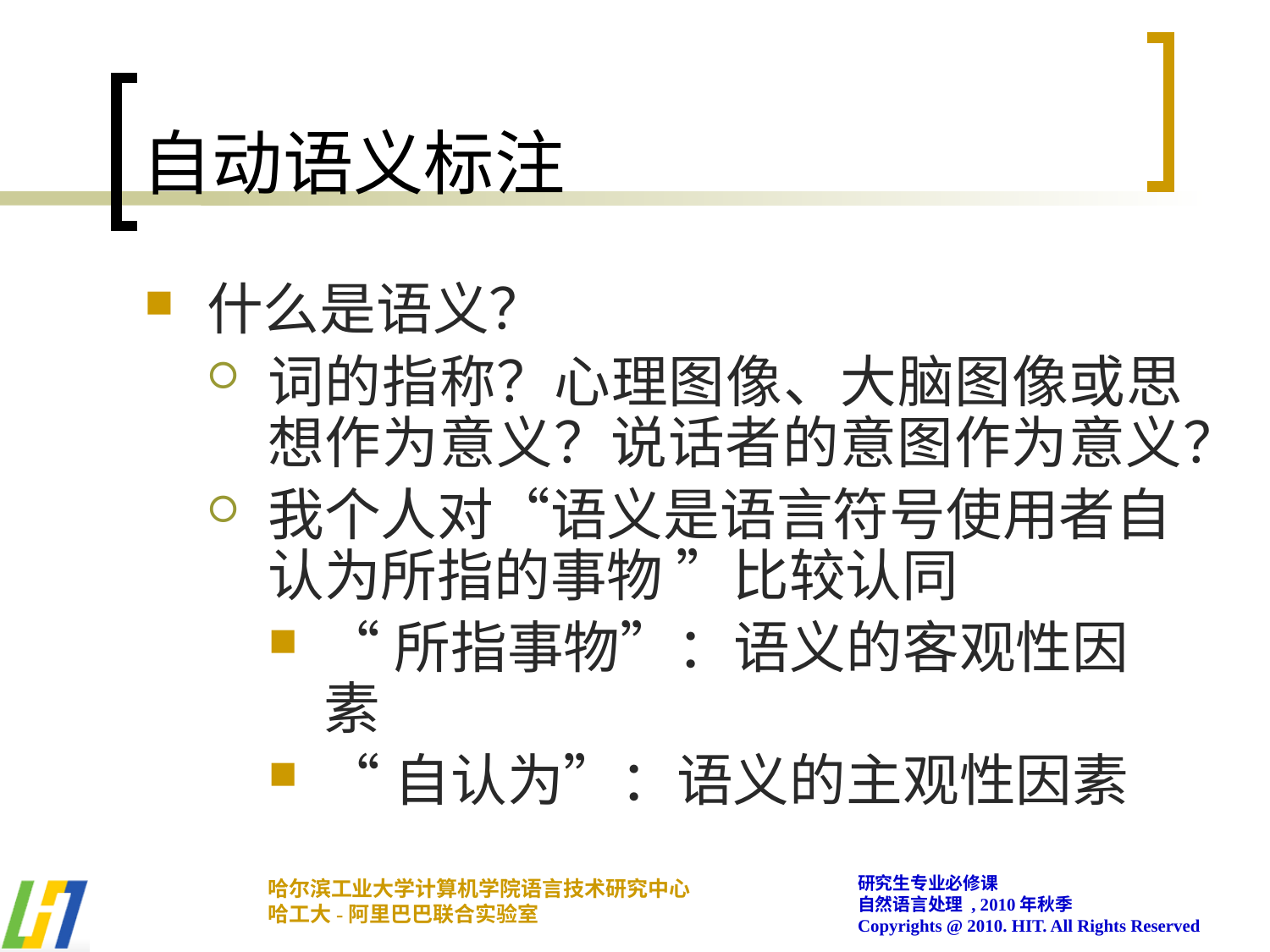

# 自动语义标注
什么是语义？
词的指称？心理图像、大脑图像或思想作为意义？说话者的意图作为意义？
我个人对“语义是语言符号使用者自认为所指的事物 ”比较认同
“所指事物”：语义的客观性因素
“自认为”：语义的主观性因素

研究生专业必修课
自然语言处理 , 2010年秋季
Copyrights @ 2010. HIT. All Rights Reserved
哈尔滨工业大学计算机学院语言技术研究中心
哈工大-阿里巴巴联合实验室